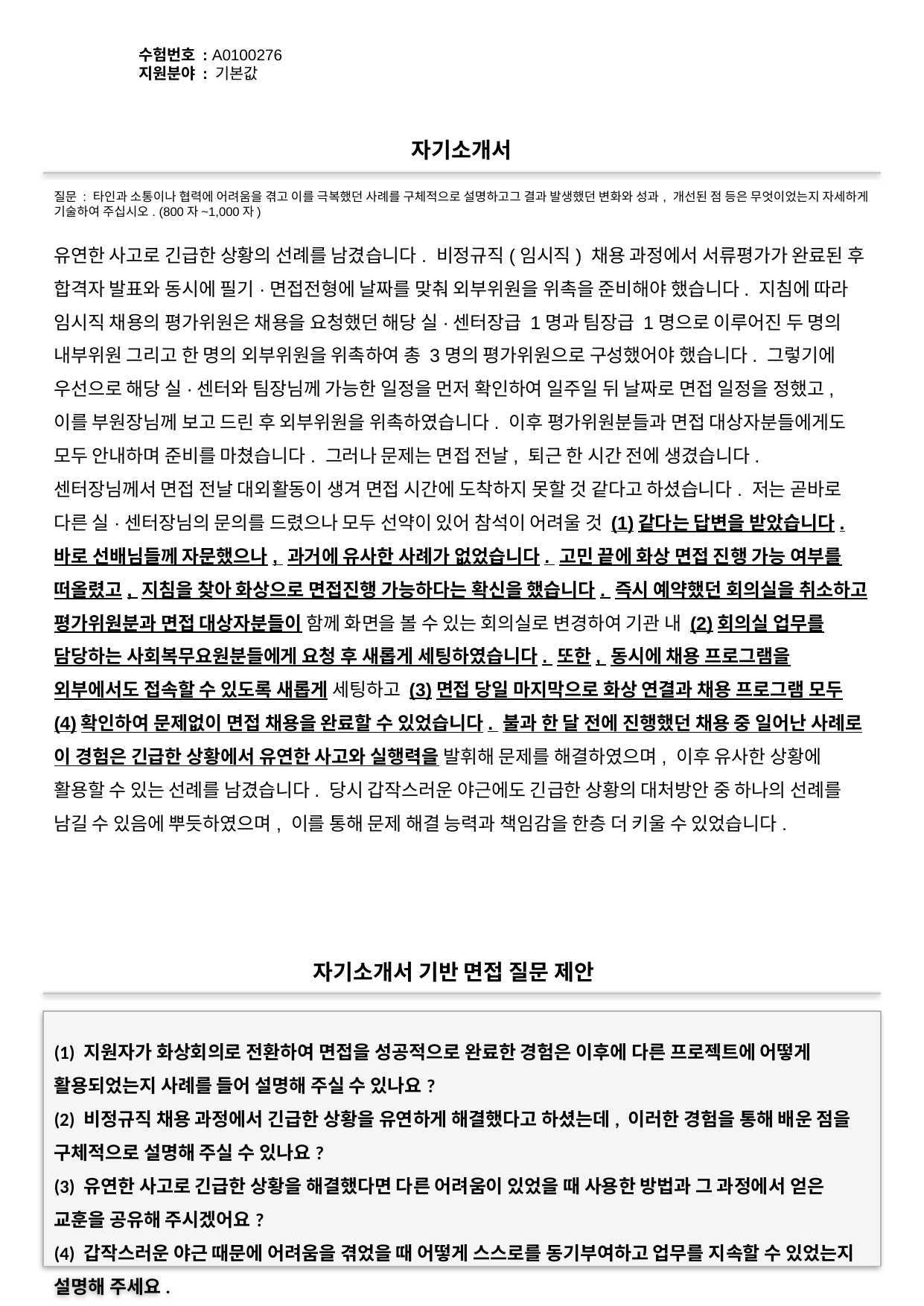

수험번호 : A0100276
지원분야 : 기본값
#

자기소개서

질문 : 타인과 소통이나 협력에 어려움을 겪고 이를 극복했던 사례를 구체적으로 설명하고그 결과 발생했던 변화와 성과, 개선된 점 등은 무엇이었는지 자세하게 기술하여 주십시오. (800자~1,000자)

유연한 사고로 긴급한 상황의 선례를 남겼습니다. 비정규직(임시직) 채용 과정에서 서류평가가 완료된 후 합격자 발표와 동시에 필기·면접전형에 날짜를 맞춰 외부위원을 위촉을 준비해야 했습니다. 지침에 따라 임시직 채용의 평가위원은 채용을 요청했던 해당 실·센터장급 1명과 팀장급 1명으로 이루어진 두 명의 내부위원 그리고 한 명의 외부위원을 위촉하여 총 3명의 평가위원으로 구성했어야 했습니다. 그렇기에 우선으로 해당 실·센터와 팀장님께 가능한 일정을 먼저 확인하여 일주일 뒤 날짜로 면접 일정을 정했고, 이를 부원장님께 보고 드린 후 외부위원을 위촉하였습니다. 이후 평가위원분들과 면접 대상자분들에게도 모두 안내하며 준비를 마쳤습니다. 그러나 문제는 면접 전날, 퇴근 한 시간 전에 생겼습니다. 센터장님께서 면접 전날 대외활동이 생겨 면접 시간에 도착하지 못할 것 같다고 하셨습니다. 저는 곧바로 다른 실·센터장님의 문의를 드렸으나 모두 선약이 있어 참석이 어려울 것 (1)같다는 답변을 받았습니다. 바로 선배님들께 자문했으나, 과거에 유사한 사례가 없었습니다. 고민 끝에 화상 면접 진행 가능 여부를 떠올렸고, 지침을 찾아 화상으로 면접진행 가능하다는 확신을 했습니다. 즉시 예약했던 회의실을 취소하고 평가위원분과 면접 대상자분들이 함께 화면을 볼 수 있는 회의실로 변경하여 기관 내 (2)회의실 업무를 담당하는 사회복무요원분들에게 요청 후 새롭게 세팅하였습니다. 또한, 동시에 채용 프로그램을 외부에서도 접속할 수 있도록 새롭게 세팅하고 (3)면접 당일 마지막으로 화상 연결과 채용 프로그램 모두 (4)확인하여 문제없이 면접 채용을 완료할 수 있었습니다. 불과 한 달 전에 진행했던 채용 중 일어난 사례로 이 경험은 긴급한 상황에서 유연한 사고와 실행력을 발휘해 문제를 해결하였으며, 이후 유사한 상황에 활용할 수 있는 선례를 남겼습니다. 당시 갑작스러운 야근에도 긴급한 상황의 대처방안 중 하나의 선례를 남길 수 있음에 뿌듯하였으며, 이를 통해 문제 해결 능력과 책임감을 한층 더 키울 수 있었습니다.

자기소개서 기반 면접 질문 제안

(1) 지원자가 화상회의로 전환하여 면접을 성공적으로 완료한 경험은 이후에 다른 프로젝트에 어떻게 활용되었는지 사례를 들어 설명해 주실 수 있나요?
(2) 비정규직 채용 과정에서 긴급한 상황을 유연하게 해결했다고 하셨는데, 이러한 경험을 통해 배운 점을 구체적으로 설명해 주실 수 있나요?
(3) 유연한 사고로 긴급한 상황을 해결했다면 다른 어려움이 있었을 때 사용한 방법과 그 과정에서 얻은 교훈을 공유해 주시겠어요?
(4) 갑작스러운 야근 때문에 어려움을 겪었을 때 어떻게 스스로를 동기부여하고 업무를 지속할 수 있었는지 설명해 주세요.